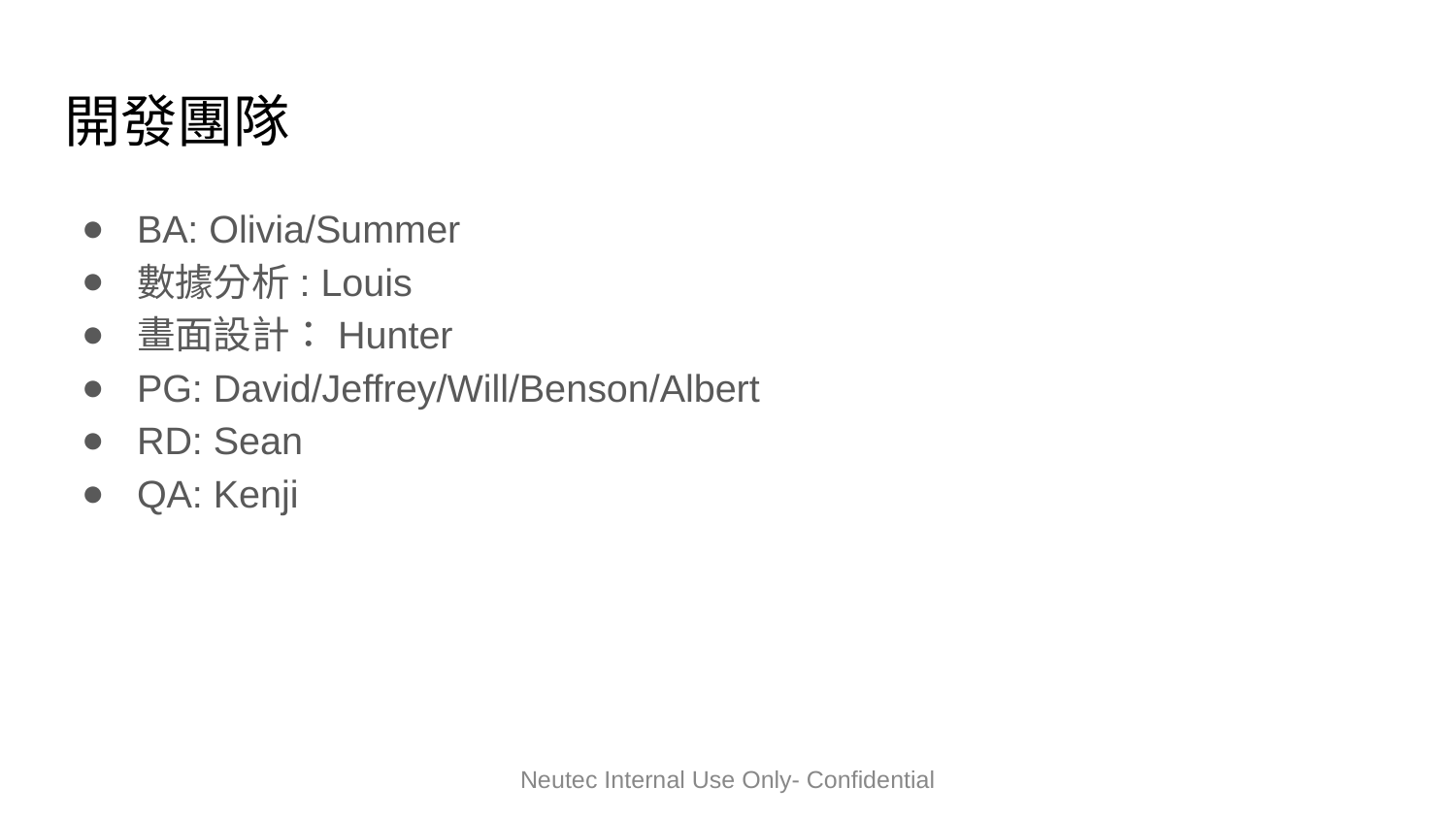

# 開發團隊
BA: Olivia/Summer
數據分析: Louis
畫面設計：Hunter
PG: David/Jeffrey/Will/Benson/Albert
RD: Sean
QA: Kenji
Neutec Internal Use Only- Confidential